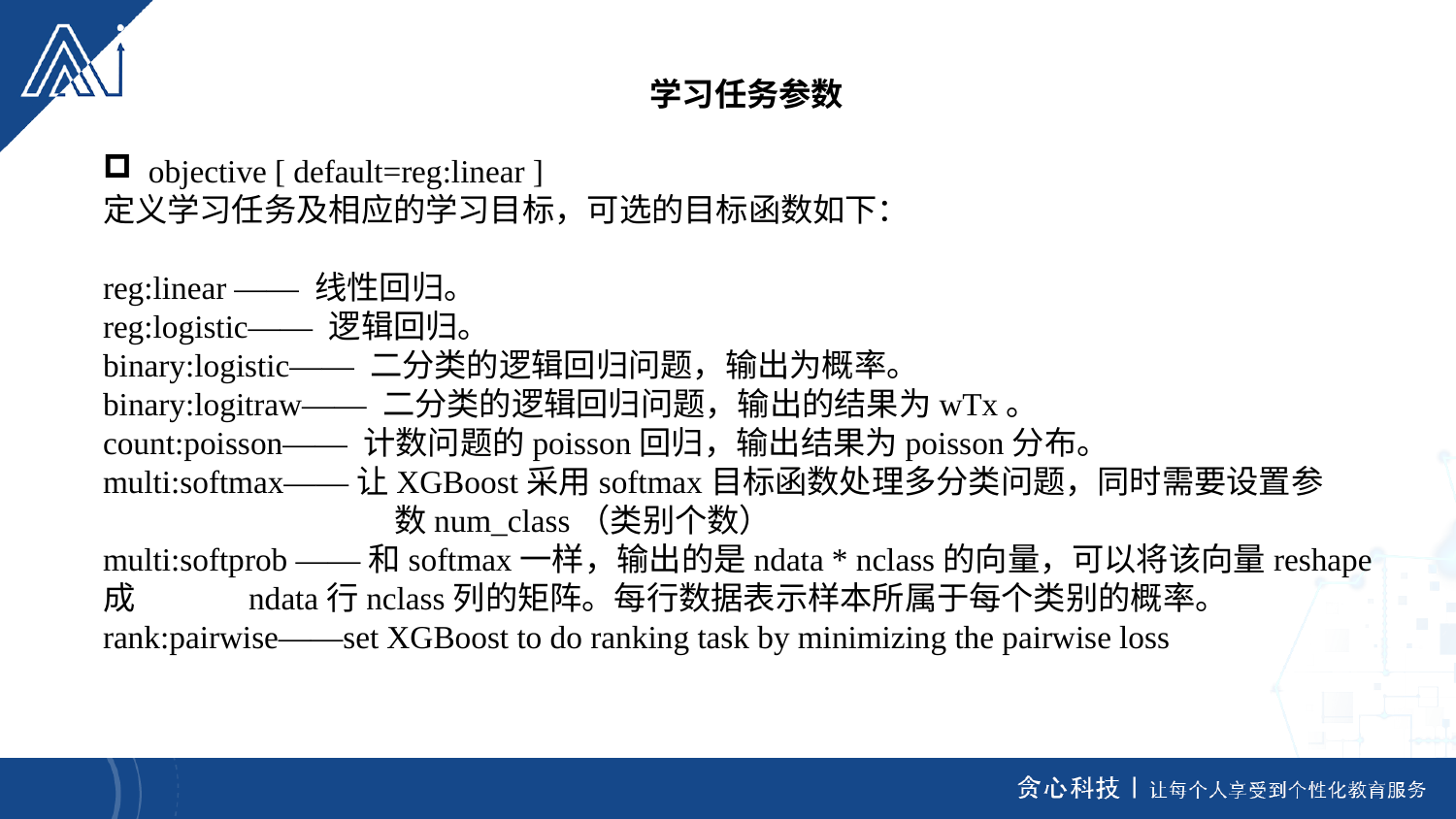

学习任务参数

objective [ default=reg:linear ]
定义学习任务及相应的学习目标，可选的目标函数如下：

reg:linear —— 线性回归。
reg:logistic—— 逻辑回归。
binary:logistic—— 二分类的逻辑回归问题，输出为概率。
binary:logitraw—— 二分类的逻辑回归问题，输出的结果为wTx。
count:poisson—— 计数问题的poisson回归，输出结果为poisson分布。
multi:softmax——让XGBoost采用softmax目标函数处理多分类问题，同时需要设置参    		数num_class（类别个数）
multi:softprob ——和softmax一样，输出的是ndata * nclass的向量，可以将该向量reshape成	ndata行nclass列的矩阵。每行数据表示样本所属于每个类别的概率。
rank:pairwise——set XGBoost to do ranking task by minimizing the pairwise loss